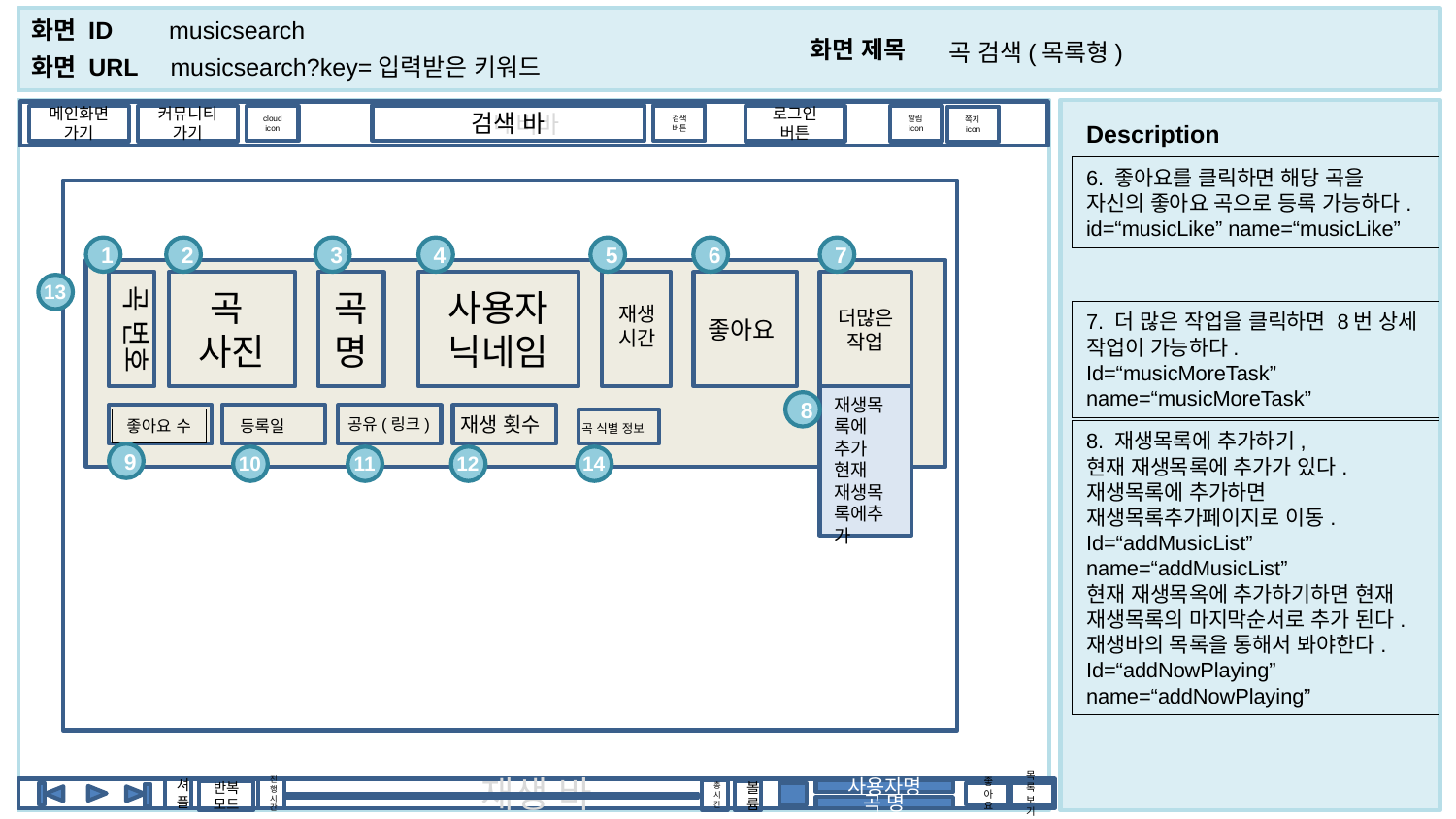

musicsearch
곡 검색(목록형)
musicsearch?key=입력받은 키워드
      네비바
검색 바
검색
버튼
cloud
icon
메인화면
가기
커뮤니티가기
로그인
버튼
알림icon
쪽지icon
6. 좋아요를 클릭하면 해당 곡을
자신의 좋아요 곡으로 등록 가능하다.
id=“musicLike” name=“musicLike”

1
2
3
4
5
6
7

13

곡 번호

곡
사진
곡명
사용자닉네임

좋아요
더많은 작업
재생
시간
7. 더 많은 작업을 클릭하면 8번 상세 작업이 가능하다.
Id=“musicMoreTask” name=“musicMoreTask”

재생목록에 추가
현재 재생목록에추가
8
재생 횟수

공유(링크)
좋아요 수
등록일

곡 식별 정보
8. 재생목록에 추가하기,
현재 재생목록에 추가가 있다.
재생목록에 추가하면 재생목록추가페이지로 이동.
Id=“addMusicList” name=“addMusicList”
현재 재생목옥에 추가하기하면 현재 재생목록의 마지막순서로 추가 된다. 재생바의 목록을 통해서 봐야한다.
Id=“addNowPlaying” name=“addNowPlaying”
9
10

11

12

14

셔플
진행시간
재생 바
총시간
사용자명
볼륨
반복 모드

좋아요
목록
보기

곡 명